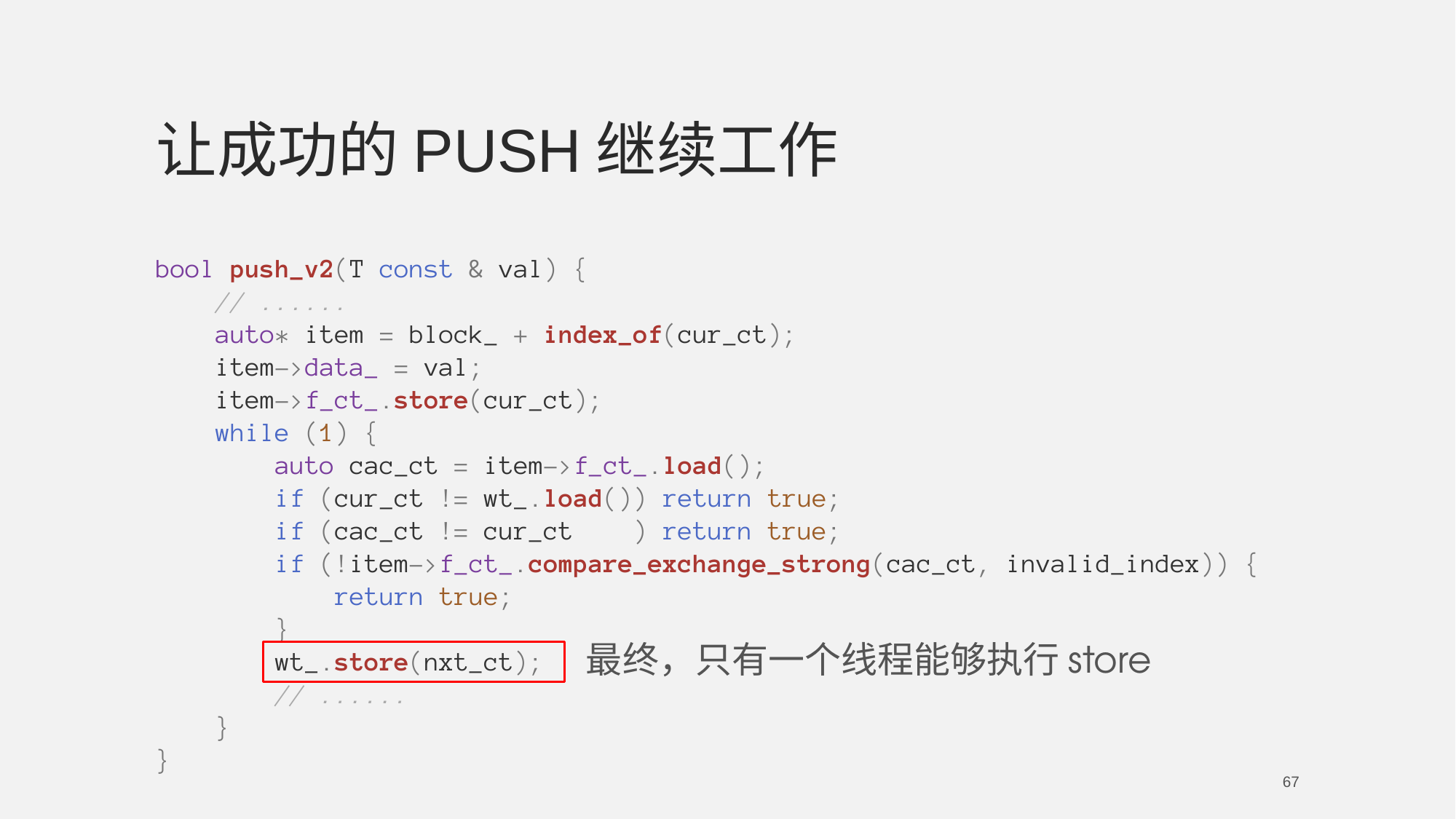

# 让成功的push继续工作
bool push_v2(T const & val) {
    // ......
    auto* item = block_ + index_of(cur_ct);
    item->data_ = val;
    item->f_ct_.store(cur_ct);
    while (1) {
        auto cac_ct = item->f_ct_.load();
        if (cur_ct != wt_.load()) return true;
        if (cac_ct != cur_ct    ) return true;
        if (!item->f_ct_.compare_exchange_strong(cac_ct, invalid_index)) {
            return true;
        }
        wt_.store(nxt_ct);
        // ......
    }
}
最终，只有一个线程能够执行store

67